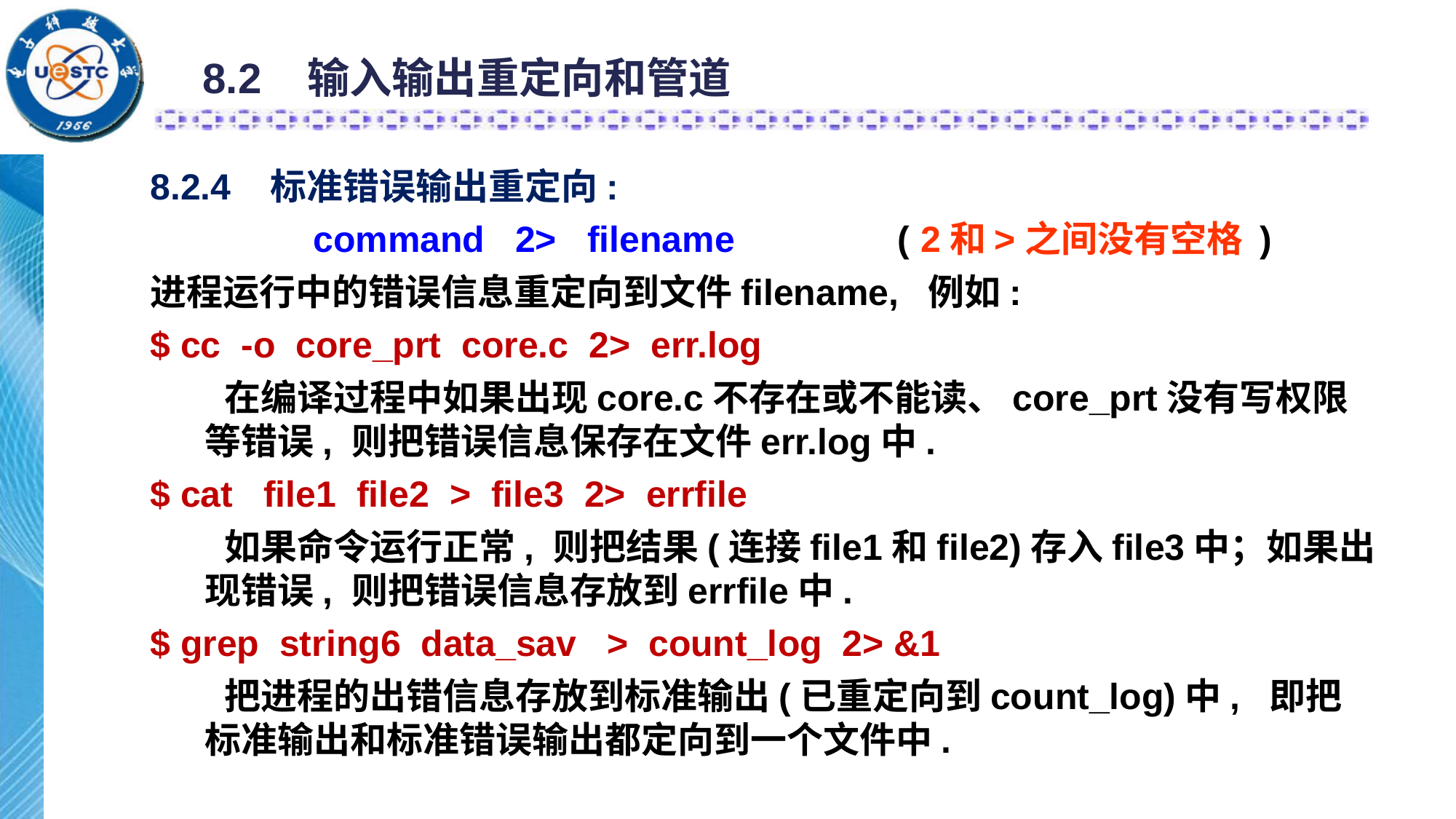

# 8.2   输入输出重定向和管道
8.2.4   标准错误输出重定向:
                command   2>   filename                ( 2和>之间没有空格 )
进程运行中的错误信息重定向到文件filename,  例如:
$ cc  -o  core_prt  core.c  2>  err.log
        在编译过程中如果出现core.c不存在或不能读、core_prt没有写权限等错误, 则把错误信息保存在文件err.log中.
$ cat   file1  file2  >  file3  2>  errfile
        如果命令运行正常, 则把结果(连接file1和file2)存入file3中；如果出现错误, 则把错误信息存放到errfile中.
$ grep  string6  data_sav   >  count_log  2> &1
        把进程的出错信息存放到标准输出(已重定向到count_log)中,  即把标准输出和标准错误输出都定向到一个文件中.